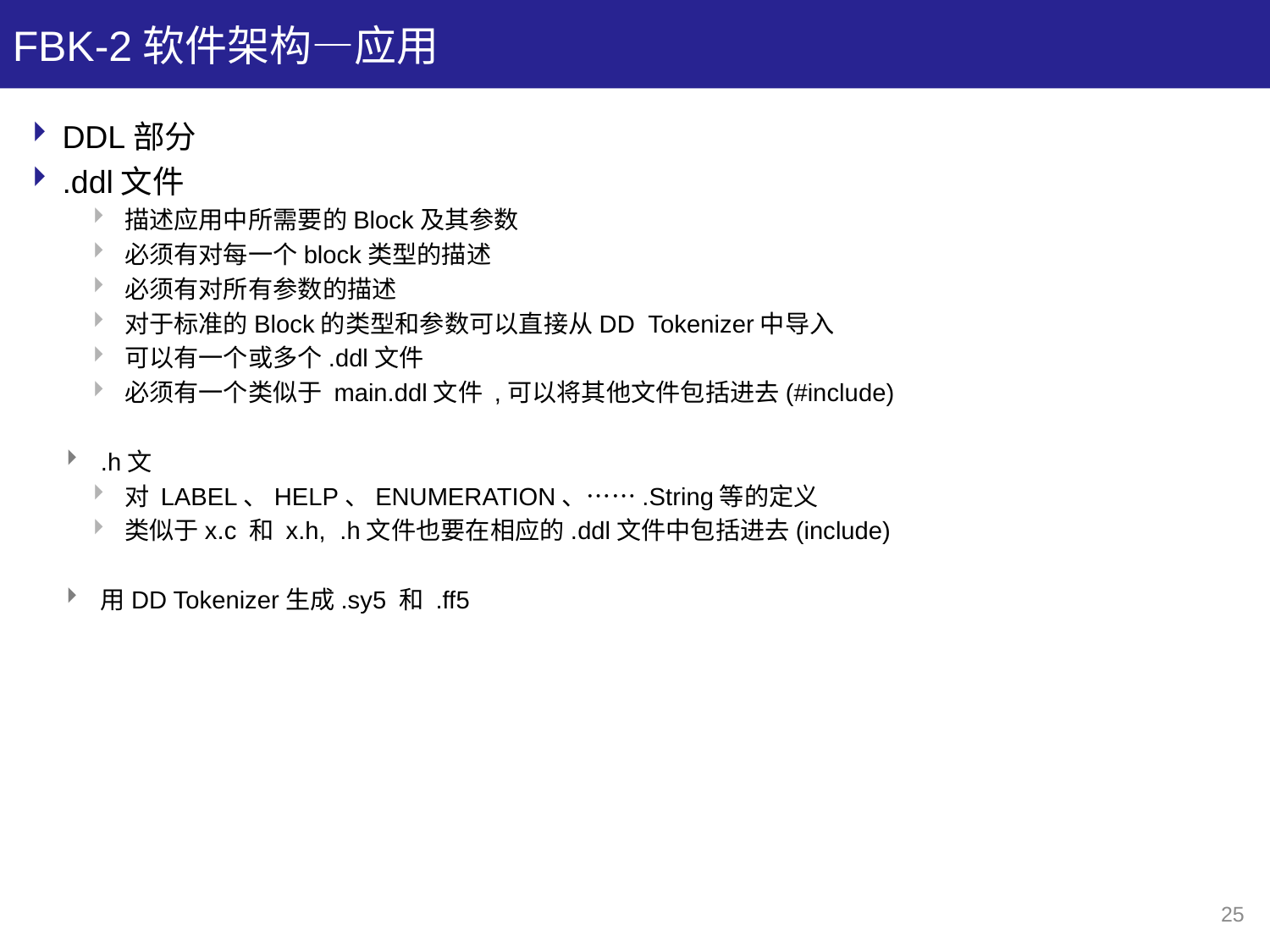

# FBK-2软件架构—应用
DDL部分
.ddl文件
描述应用中所需要的Block及其参数
必须有对每一个block类型的描述
必须有对所有参数的描述
对于标准的Block的类型和参数可以直接从DD  Tokenizer中导入
可以有一个或多个.ddl文件
必须有一个类似于 main.ddl文件 ,可以将其他文件包括进去(#include)

.h文
对 LABEL、HELP、ENUMERATION、…….String等的定义
类似于x.c 和 x.h,  .h文件也要在相应的.ddl文件中包括进去(include)

用DD Tokenizer生成.sy5 和 .ff5

25